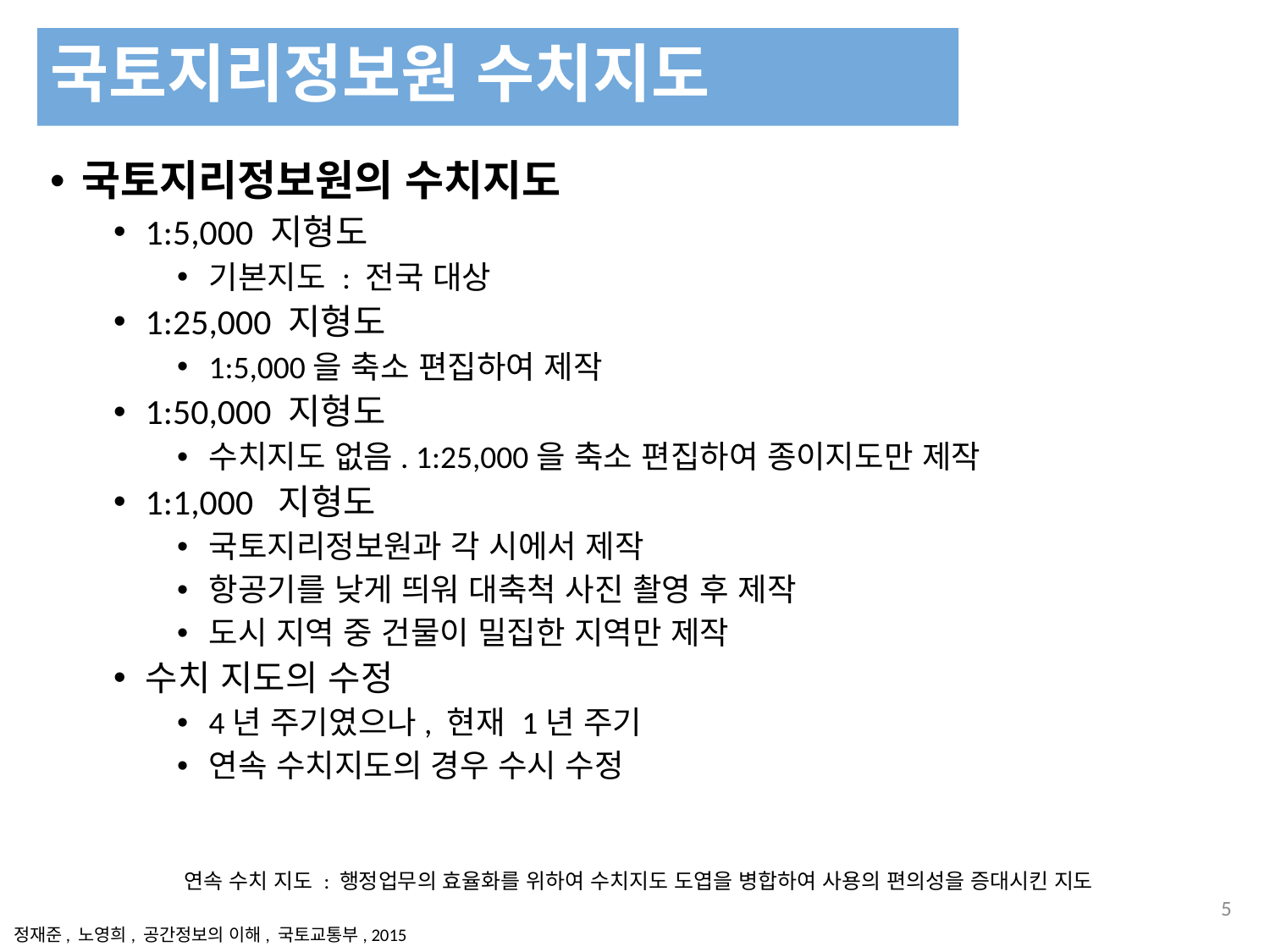

국토지리정보원 수치지도
국토지리정보원의 수치지도
1:5,000 지형도
기본지도 : 전국 대상
1:25,000 지형도
1:5,000을 축소 편집하여 제작
1:50,000 지형도
수치지도 없음. 1:25,000을 축소 편집하여 종이지도만 제작
1:1,000  지형도
국토지리정보원과 각 시에서 제작
항공기를 낮게 띄워 대축척 사진 촬영 후 제작
도시 지역 중 건물이 밀집한 지역만 제작
수치 지도의 수정
4년 주기였으나, 현재 1년 주기
연속 수치지도의 경우 수시 수정
연속 수치 지도 : 행정업무의 효율화를 위하여 수치지도 도엽을 병합하여 사용의 편의성을 증대시킨 지도
5
정재준, 노영희, 공간정보의 이해, 국토교통부, 2015